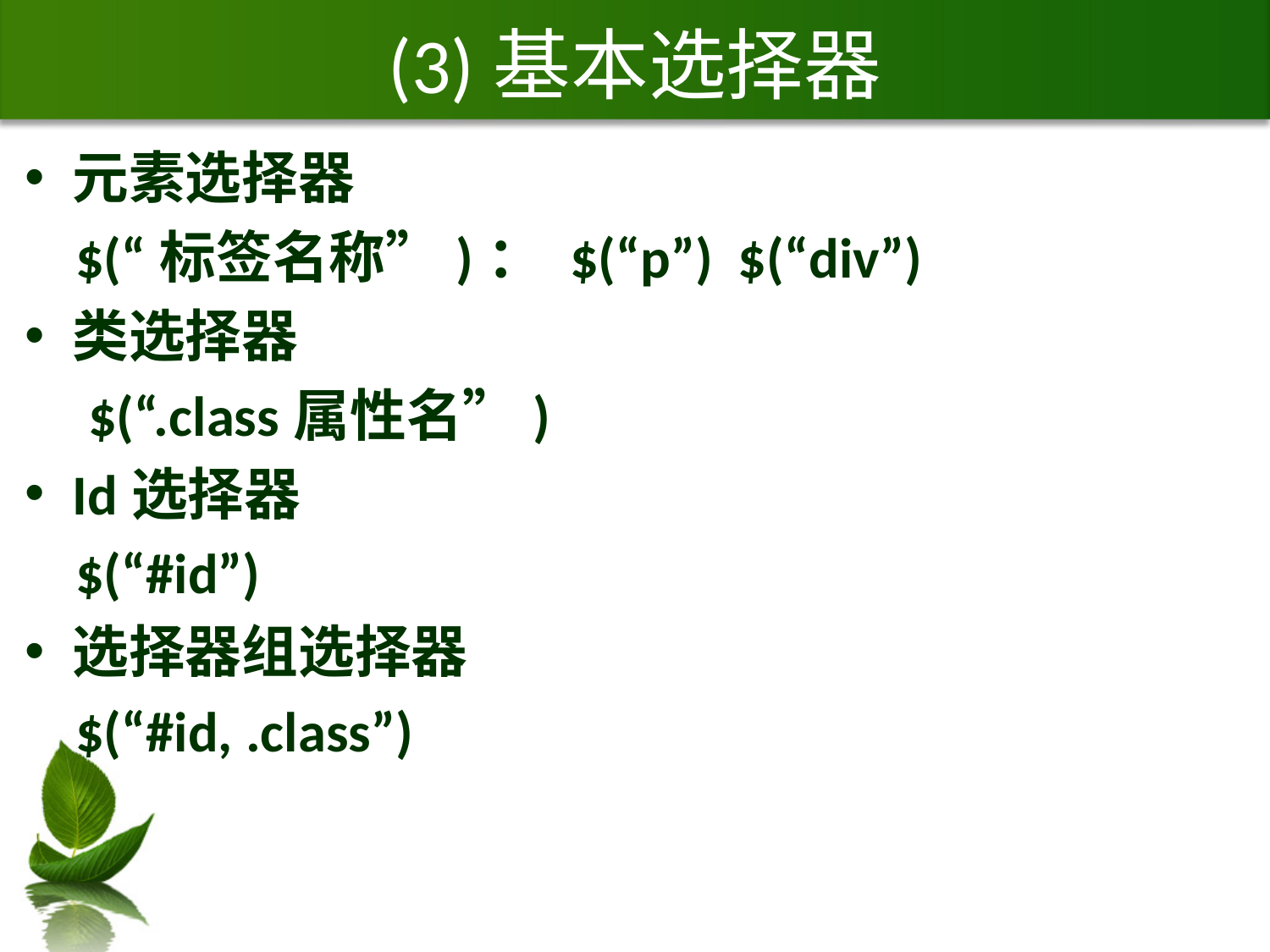

# (3)基本选择器
元素选择器
    $(“标签名称”)： $(“p”)  $(“div”)
类选择器
     $(“.class属性名”)
Id选择器
    $(“#id”)
选择器组选择器
    $(“#id, .class”)